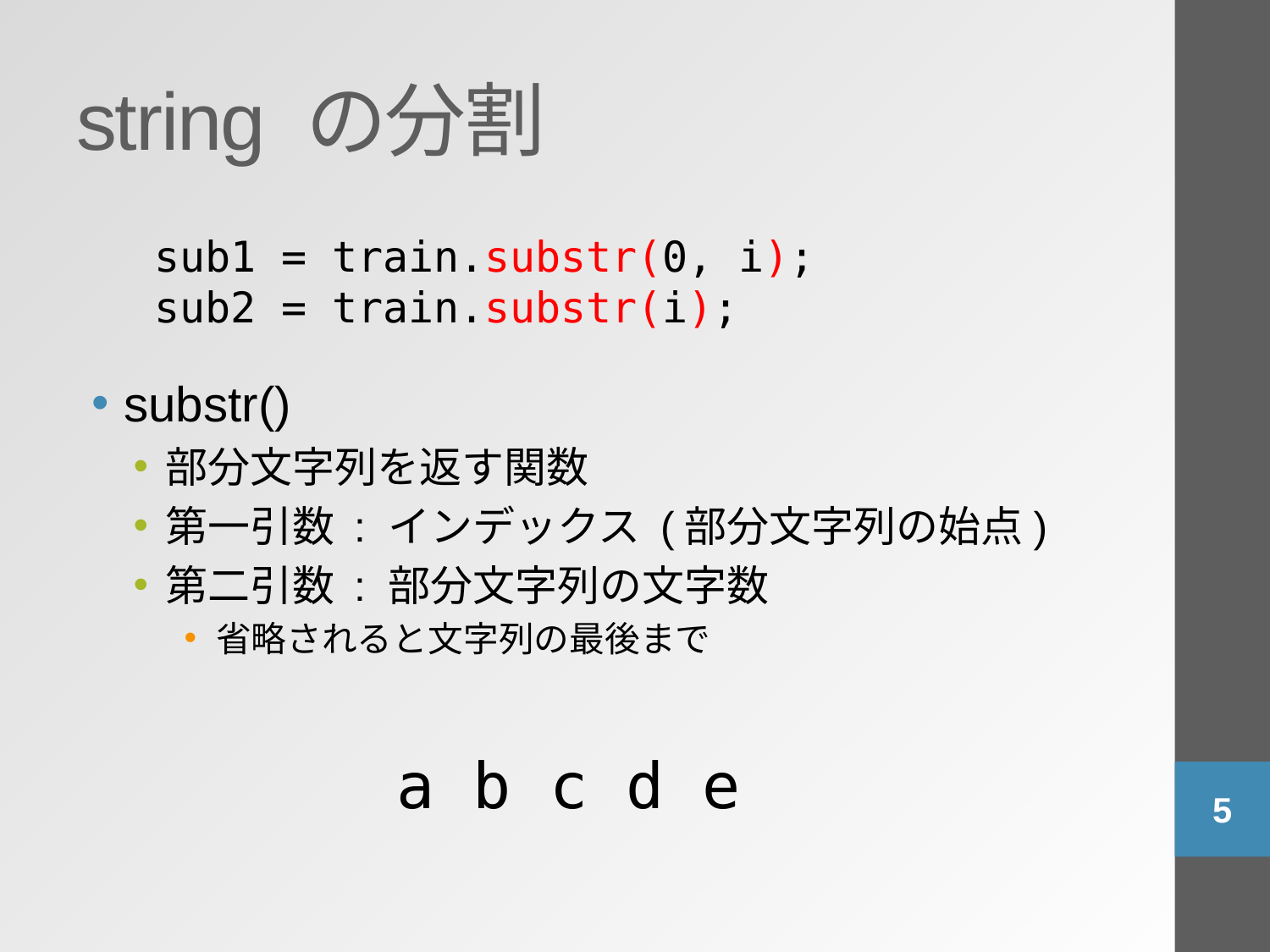

# string の分割
sub1 = train.substr(0, i);
sub2 = train.substr(i);
substr()
部分文字列を返す関数
第一引数 : インデックス (部分文字列の始点)
第二引数 : 部分文字列の文字数
省略されると文字列の最後まで
a b c d e